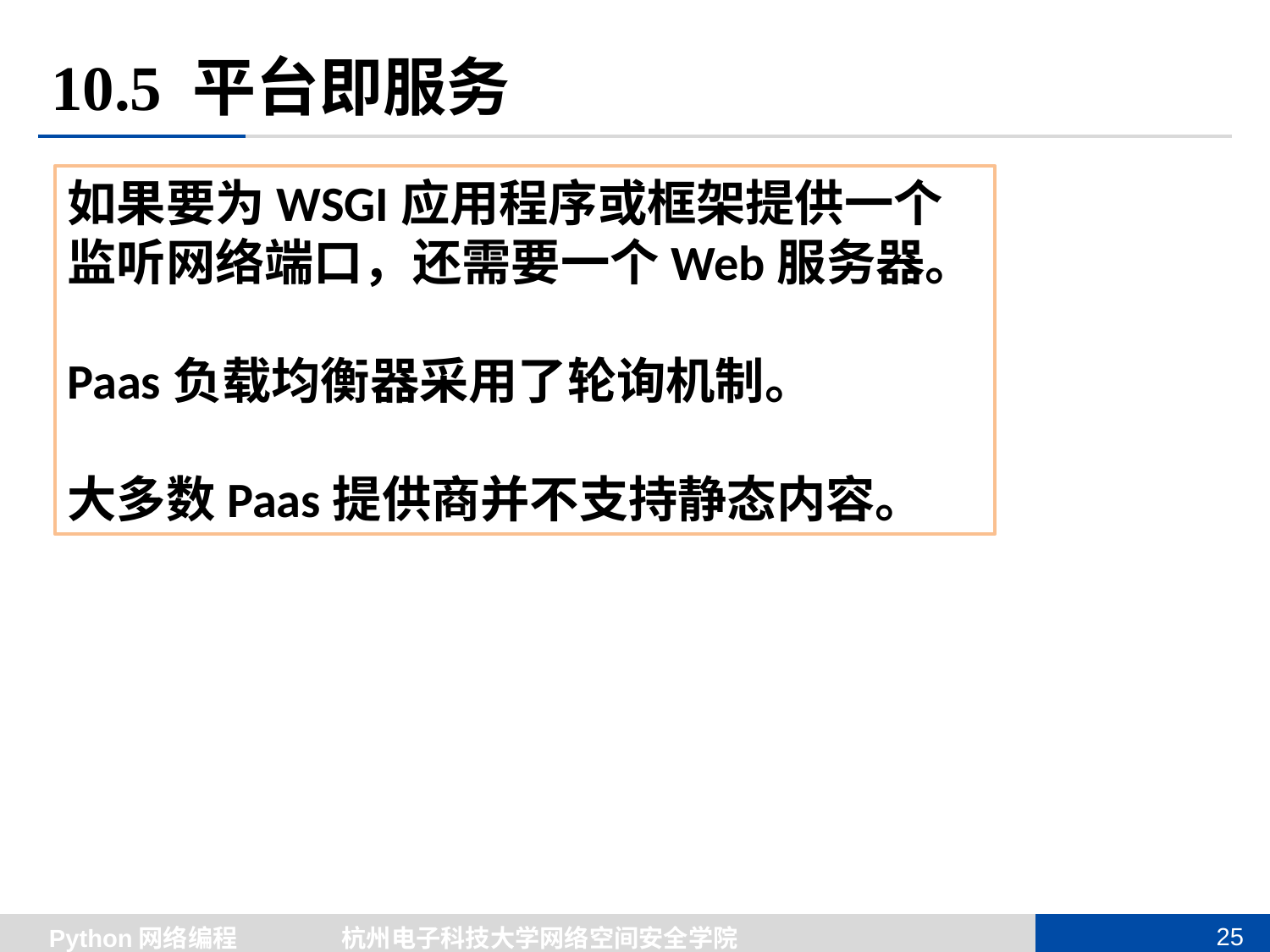

# 10.5 平台即服务
如果要为WSGI应用程序或框架提供一个监听网络端口，还需要一个Web服务器。

Paas负载均衡器采用了轮询机制。

大多数Paas提供商并不支持静态内容。